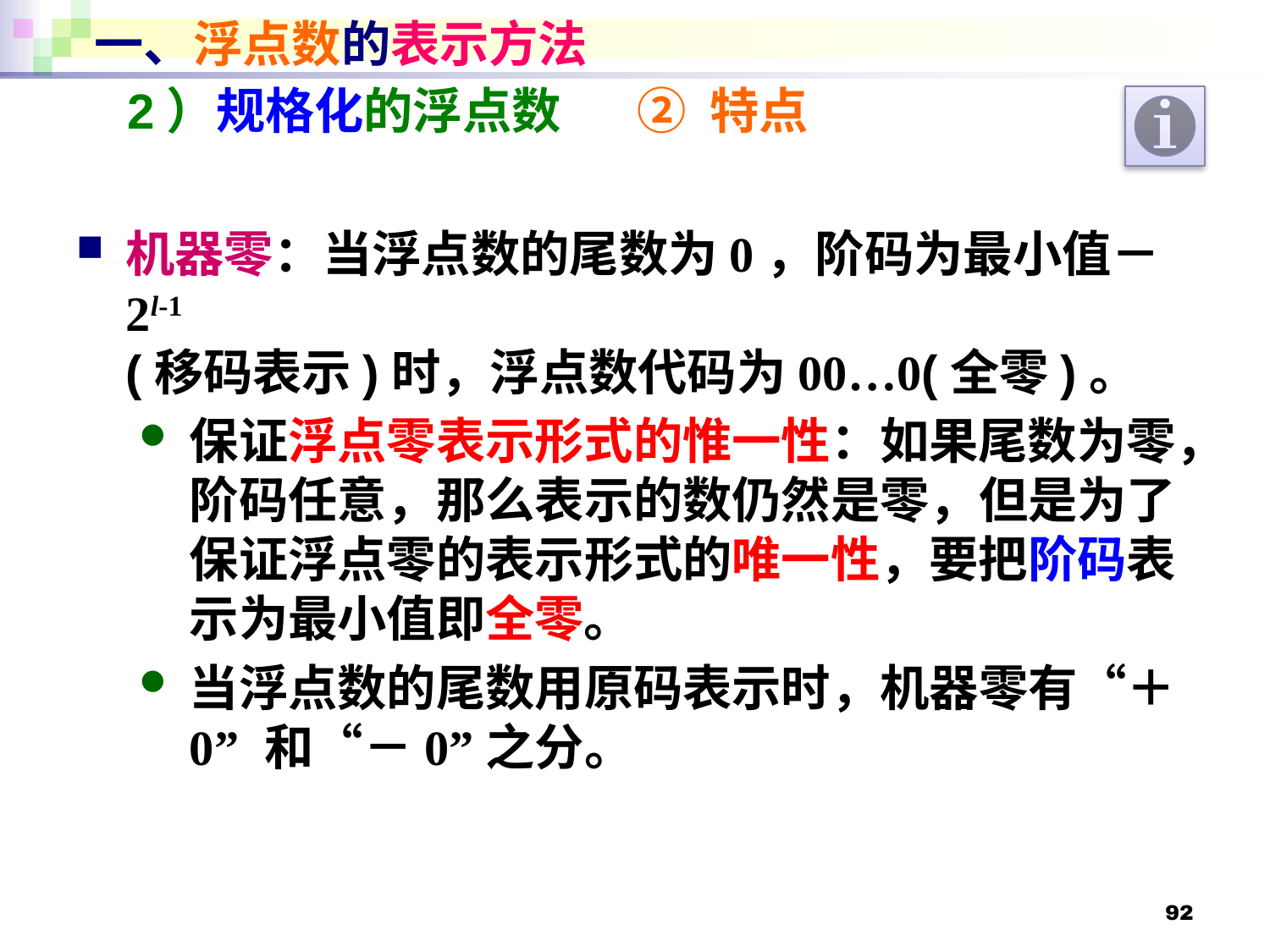

# 一、浮点数的表示方法
2）规格化的浮点数
② 特点

机器零：当浮点数的尾数为0，阶码为最小值－2l-1
(移码表示)时，浮点数代码为00…0(全零)。
保证浮点零表示形式的惟一性：如果尾数为零，阶码任意，那么表示的数仍然是零，但是为了保证浮点零的表示形式的唯一性，要把阶码表示为最小值即全零。
当浮点数的尾数用原码表示时，机器零有“＋0” 和“－0”之分。
92